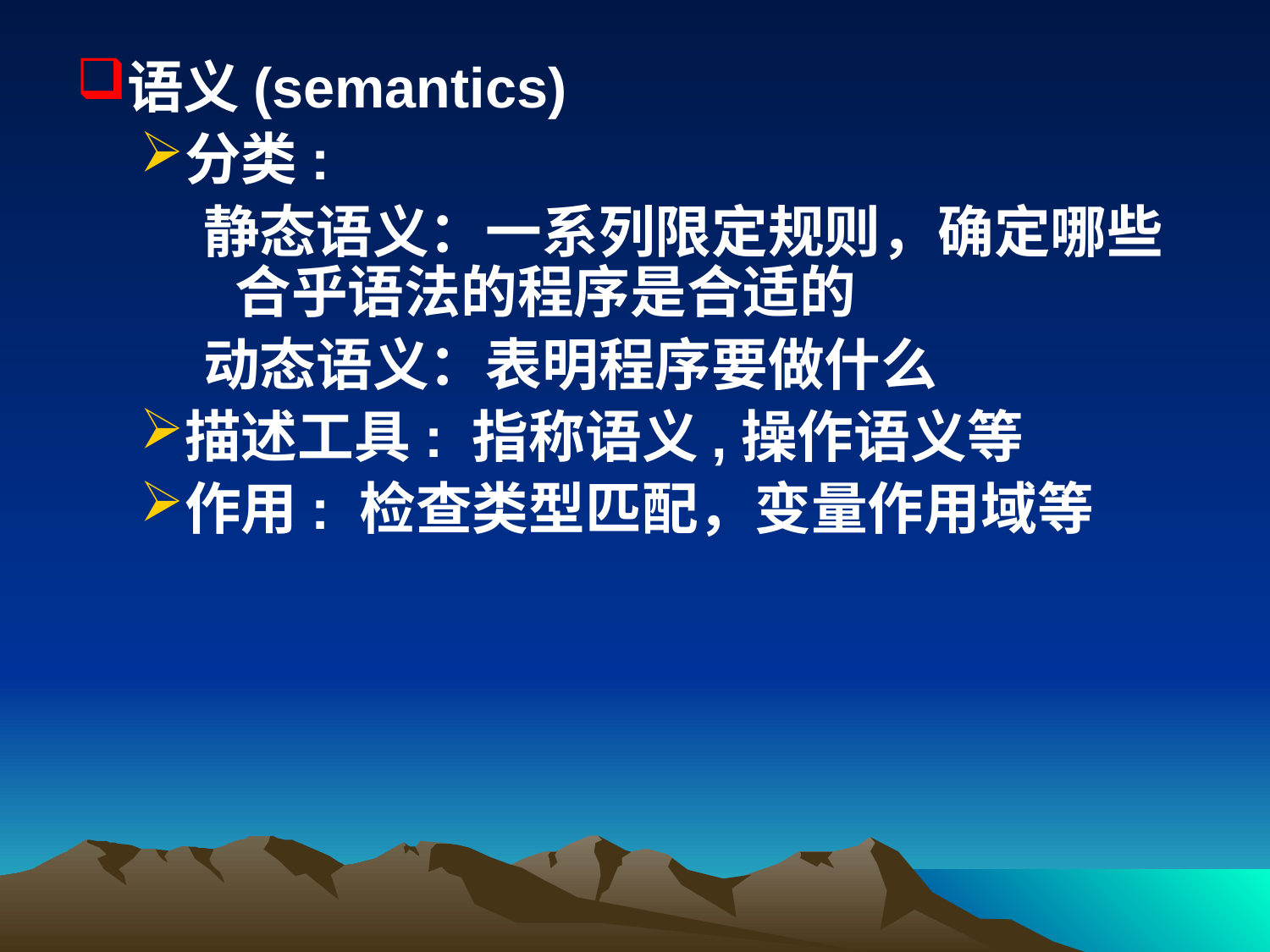

语义(semantics)
分类:
静态语义：一系列限定规则，确定哪些合乎语法的程序是合适的
动态语义：表明程序要做什么
描述工具: 指称语义,操作语义等
作用: 检查类型匹配，变量作用域等